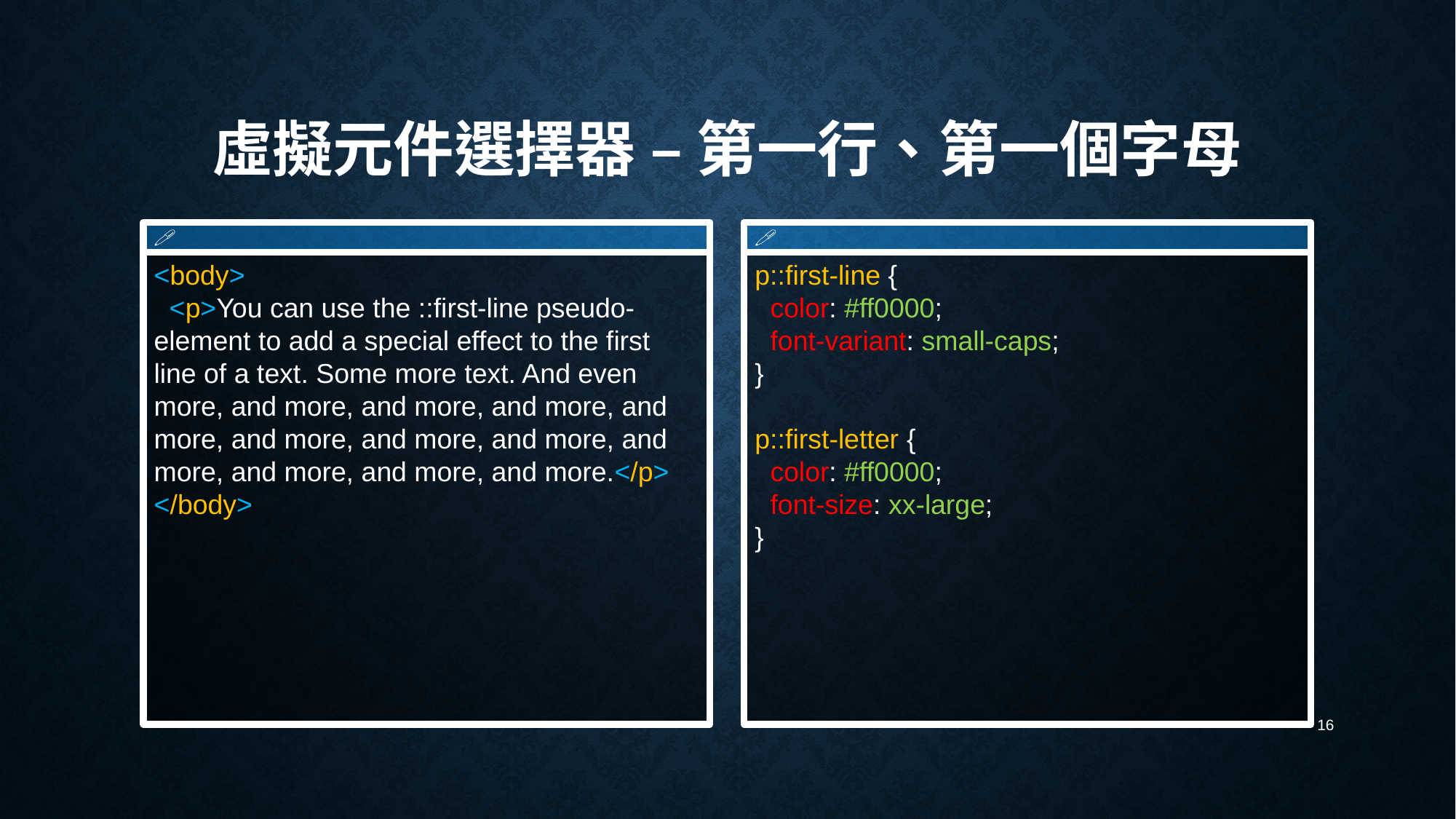

# 虛擬元件選擇器 – 第一行、第一個字母
🖊
<body>
  <p>You can use the ::first-line pseudo-element to add a special effect to the first line of a text. Some more text. And even more, and more, and more, and more, and more, and more, and more, and more, and more, and more, and more, and more.</p>
</body>
🖊
p::first-line {
  color: #ff0000;
  font-variant: small-caps;
}

p::first-letter {
  color: #ff0000;
  font-size: xx-large;
}
16